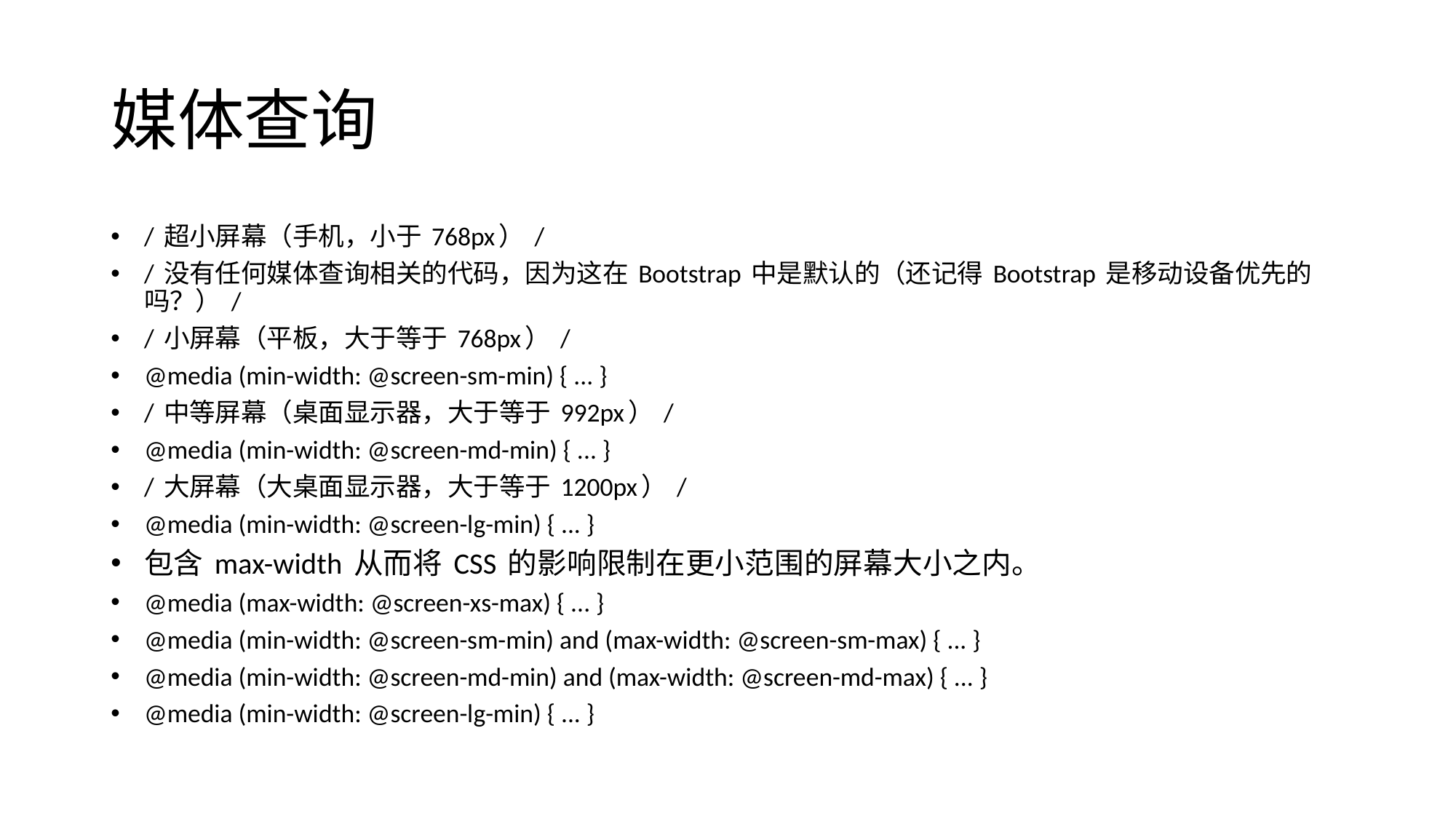

# 媒体查询
/ 超小屏幕（手机，小于 768px） /
/ 没有任何媒体查询相关的代码，因为这在 Bootstrap 中是默认的（还记得 Bootstrap 是移动设备优先的吗？） /
/ 小屏幕（平板，大于等于 768px） /
@media (min-width: @screen-sm-min) { ... }
/ 中等屏幕（桌面显示器，大于等于 992px） /
@media (min-width: @screen-md-min) { ... }
/ 大屏幕（大桌面显示器，大于等于 1200px） /
@media (min-width: @screen-lg-min) { ... }
包含 max-width 从而将 CSS 的影响限制在更小范围的屏幕大小之内。
@media (max-width: @screen-xs-max) { ... }
@media (min-width: @screen-sm-min) and (max-width: @screen-sm-max) { ... }
@media (min-width: @screen-md-min) and (max-width: @screen-md-max) { ... }
@media (min-width: @screen-lg-min) { ... }